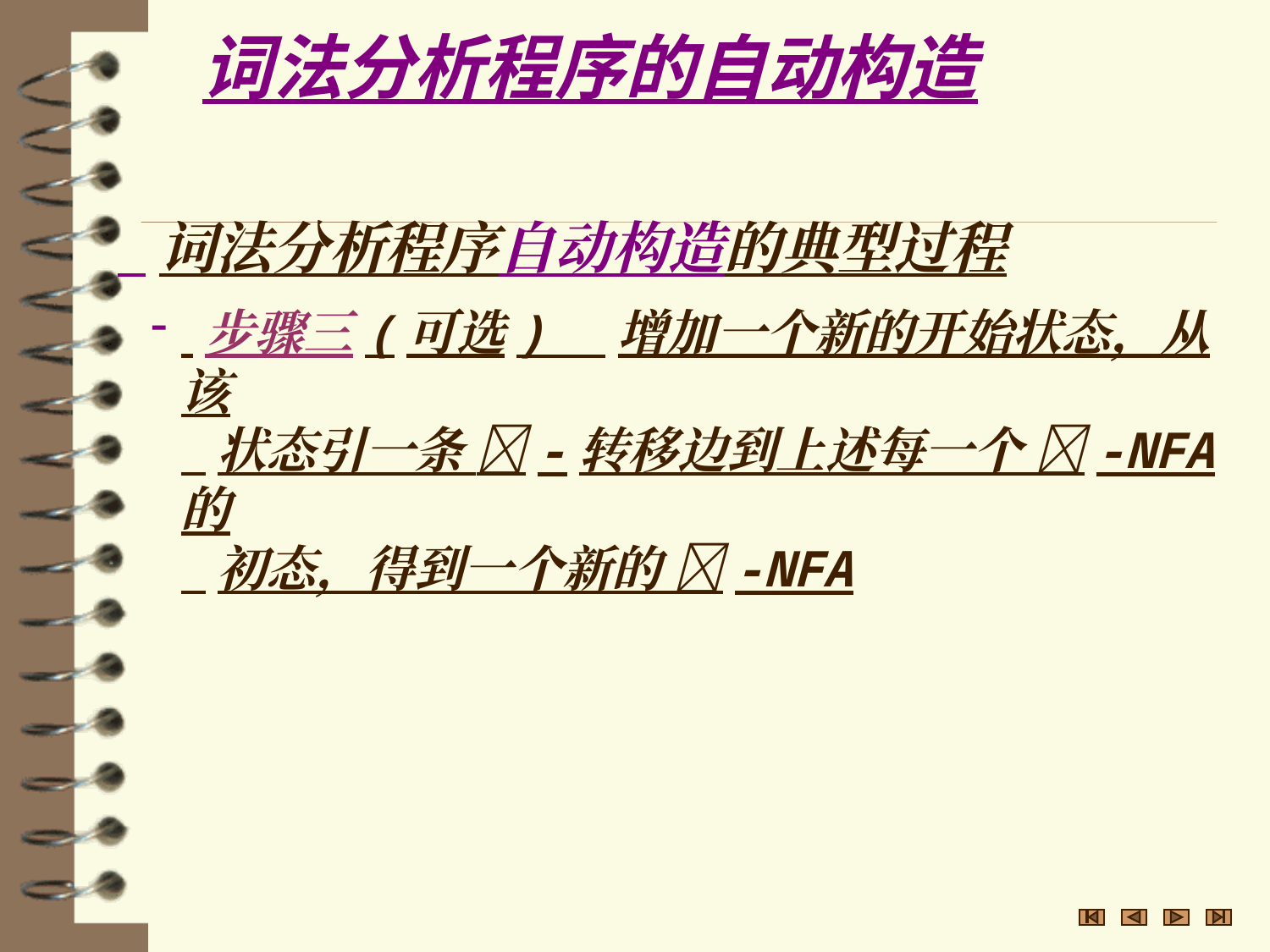

词法分析程序的自动构造
  词法分析程序自动构造的典型过程

 步骤三(可选)  增加一个新的开始状态，从该
  状态引一条 ε-转移边到上述每一个 ε-NFA 的
  初态，得到一个新的 ε-NFA